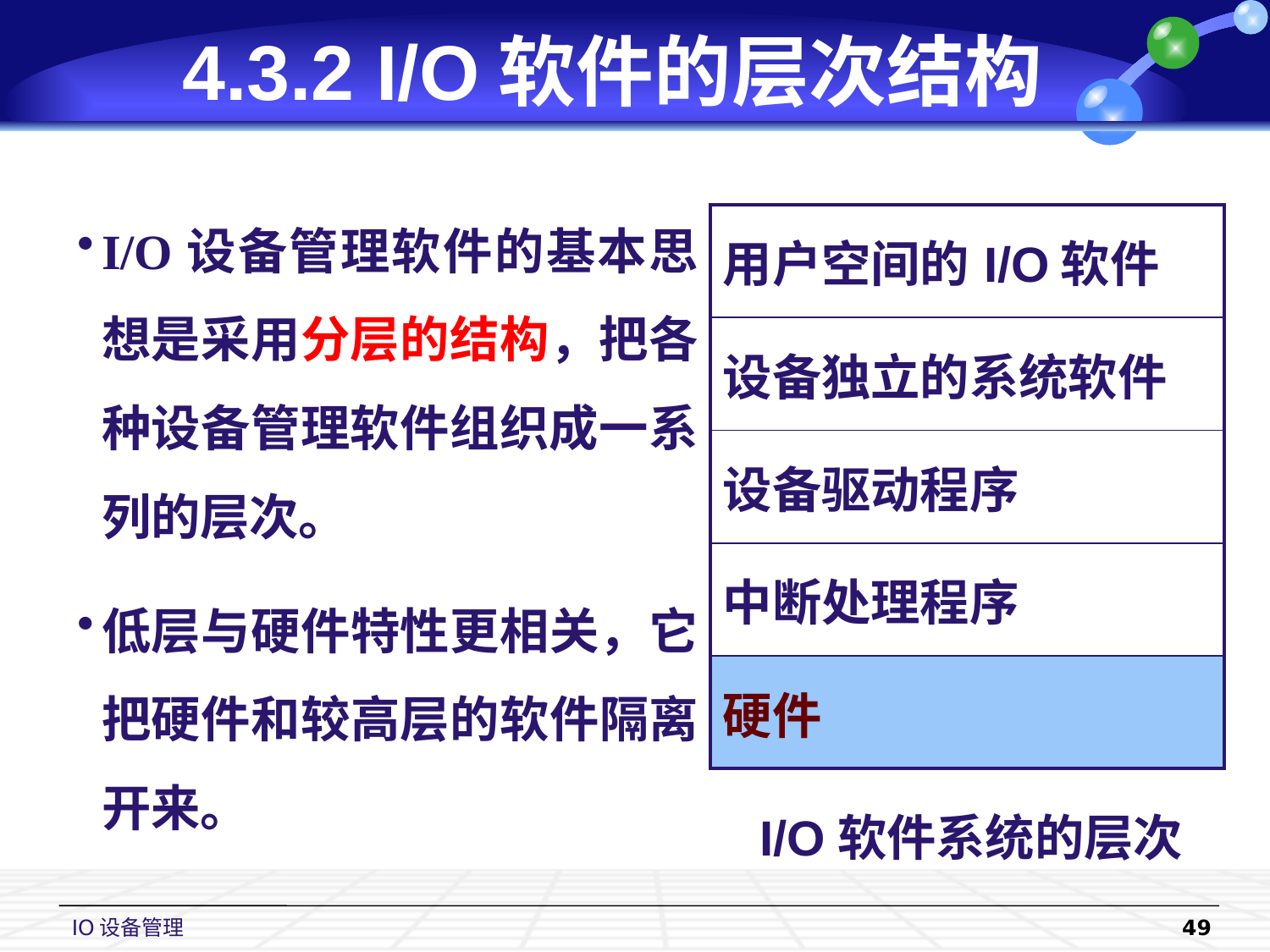

# 4.3.2 I/O软件的层次结构
I/O设备管理软件的基本思想是采用分层的结构，把各种设备管理软件组织成一系列的层次。
低层与硬件特性更相关，它把硬件和较高层的软件隔离开来。
| 用户空间的I/O软件 |
| --- |
| 设备独立的系统软件 |
| 设备驱动程序 |
| 中断处理程序 |
| 硬件 |
I/O软件系统的层次
IO设备管理
49